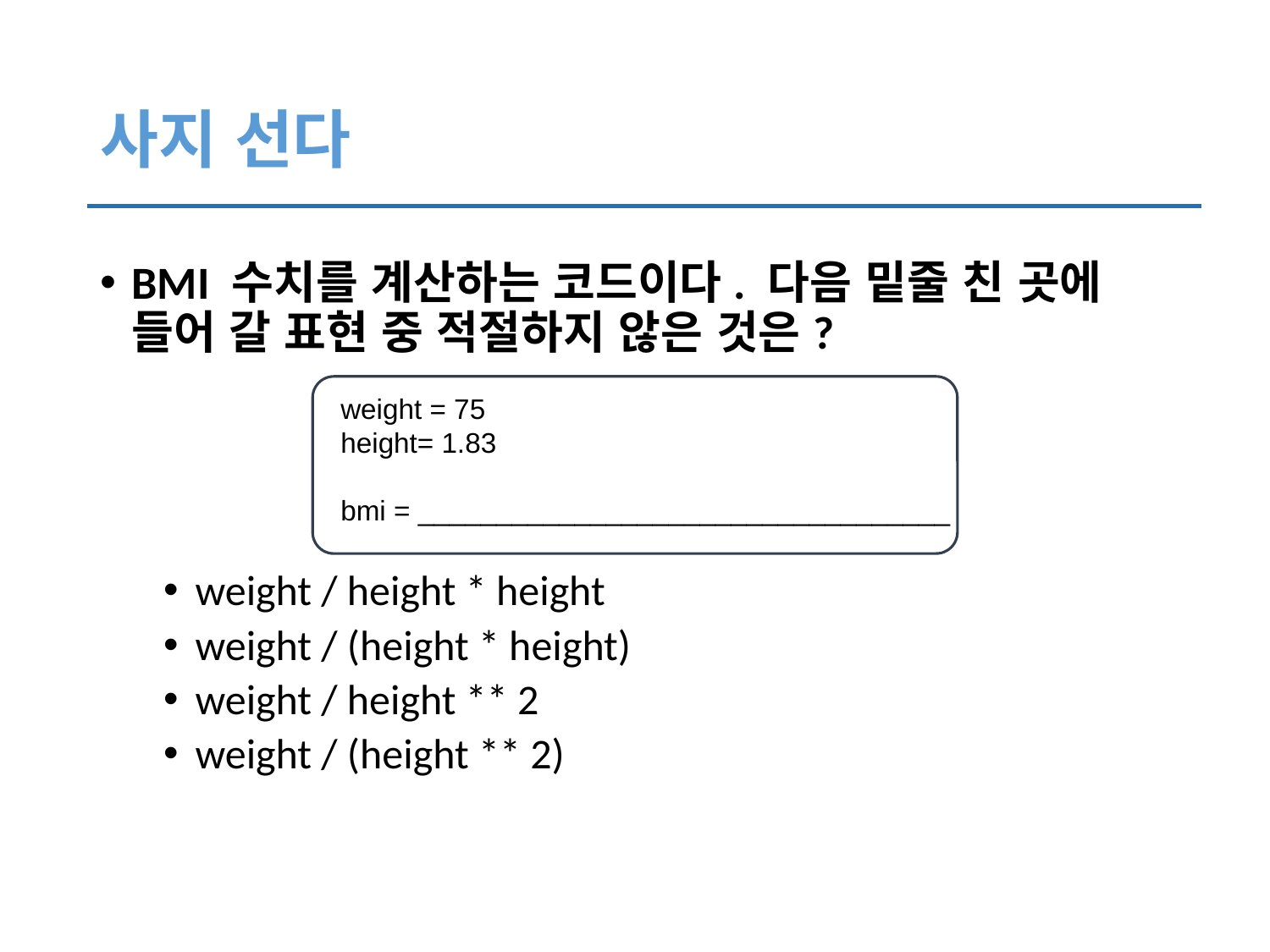

# 사지 선다
BMI 수치를 계산하는 코드이다. 다음 밑줄 친 곳에 들어 갈 표현 중 적절하지 않은 것은?

weight / height * height
weight / (height * height)
weight / height ** 2
weight / (height ** 2)

weight = 75
height= 1.83

bmi = __________________________________